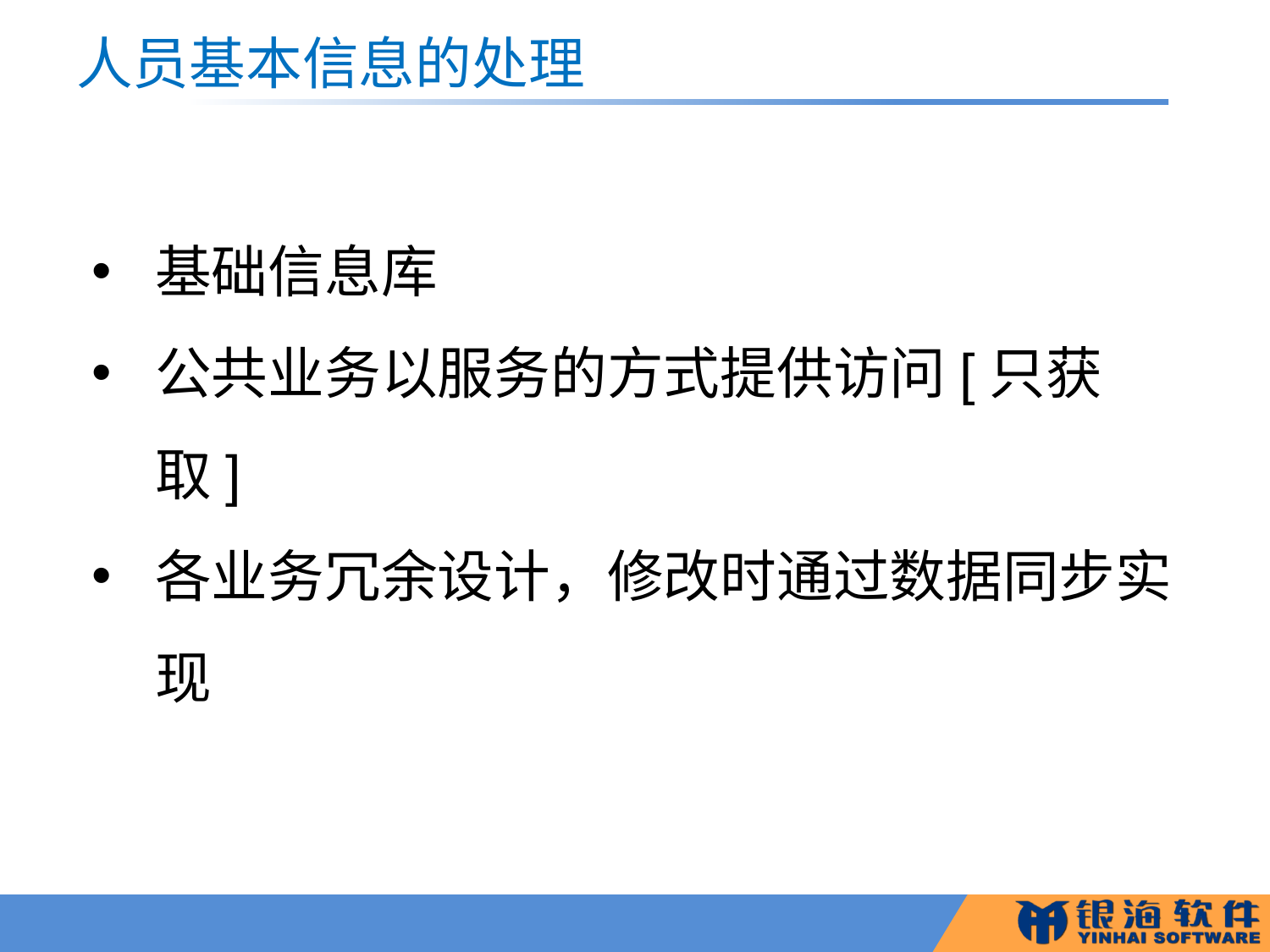

# 人员基本信息的处理
基础信息库
公共业务以服务的方式提供访问[只获取]
各业务冗余设计，修改时通过数据同步实现